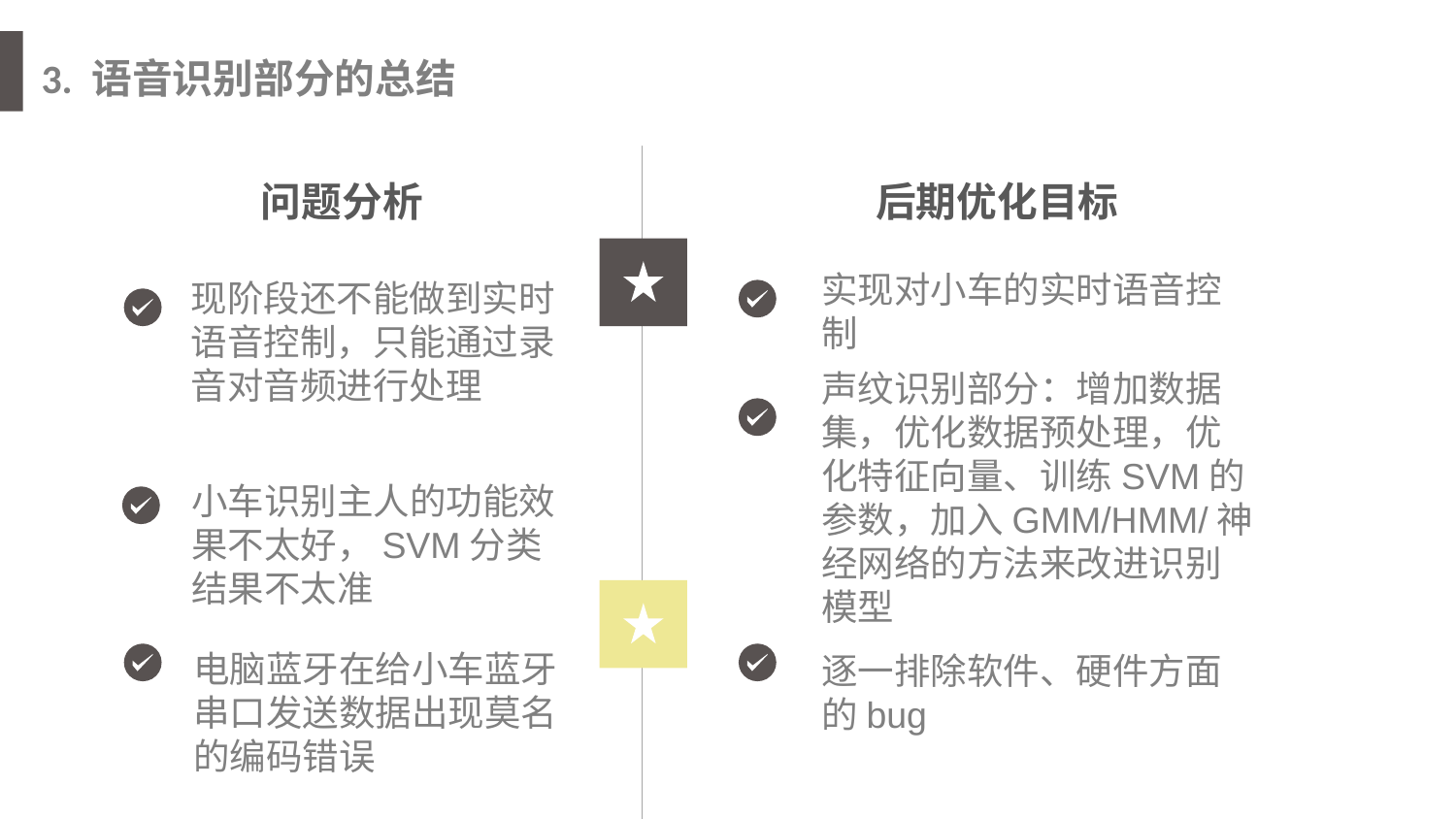

3. 语音识别部分的总结
年度工作概述
CLICK TO ADD CAPTION TEXT

  后期优化目标
  问题分析

实现对小车的实时语音控制
现阶段还不能做到实时语音控制，只能通过录音对音频进行处理

声纹识别部分：增加数据集，优化数据预处理，优化特征向量、训练SVM的参数，加入GMM/HMM/神经网络的方法来改进识别模型

小车识别主人的功能效果不太好，SVM分类结果不太准

电脑蓝牙在给小车蓝牙串口发送数据出现莫名的编码错误
逐一排除软件、硬件方面的bug